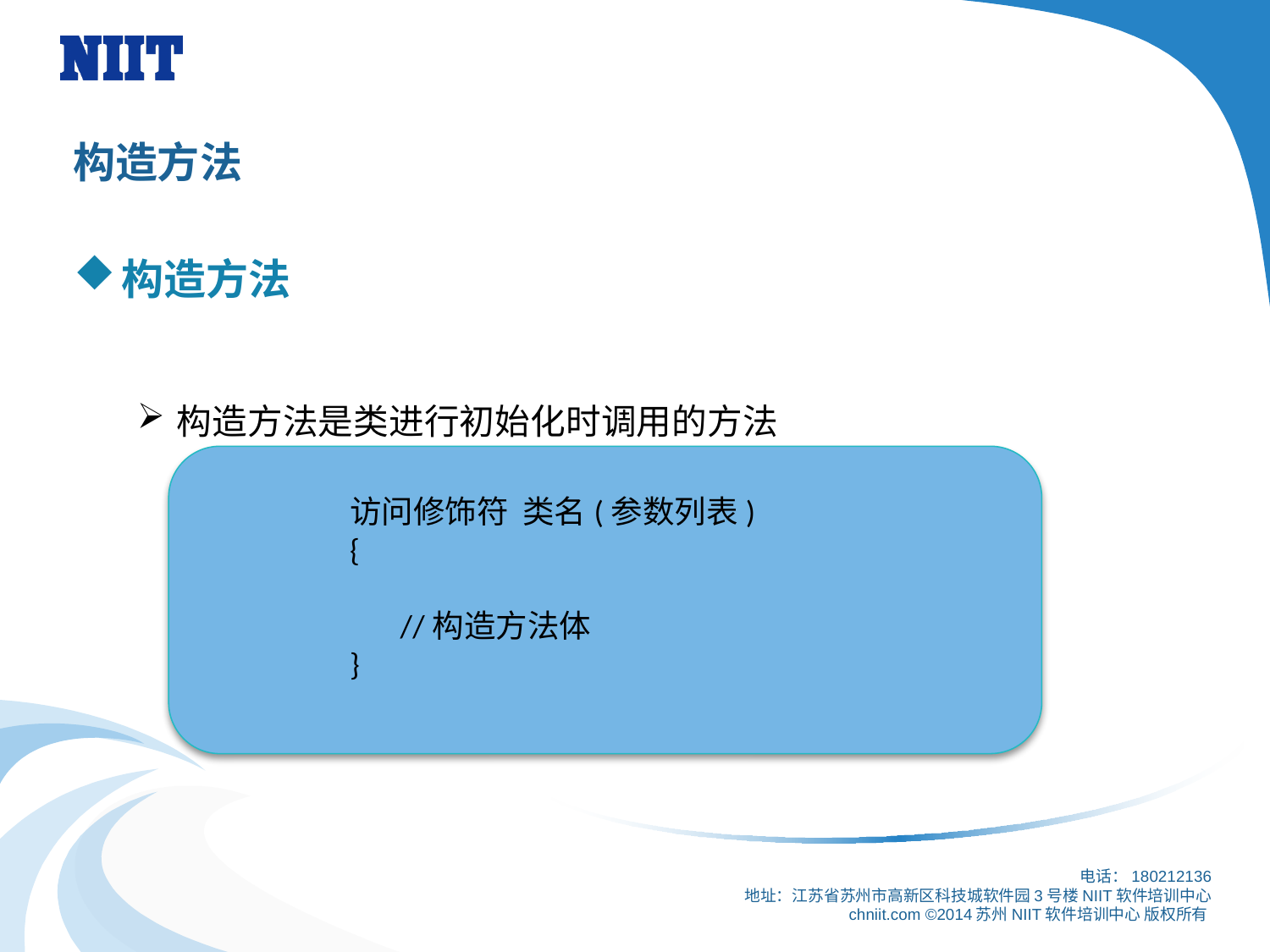

# 构造方法
构造方法

构造方法是类进行初始化时调用的方法

访问修饰符  类名(参数列表)
{

       //构造方法体
}